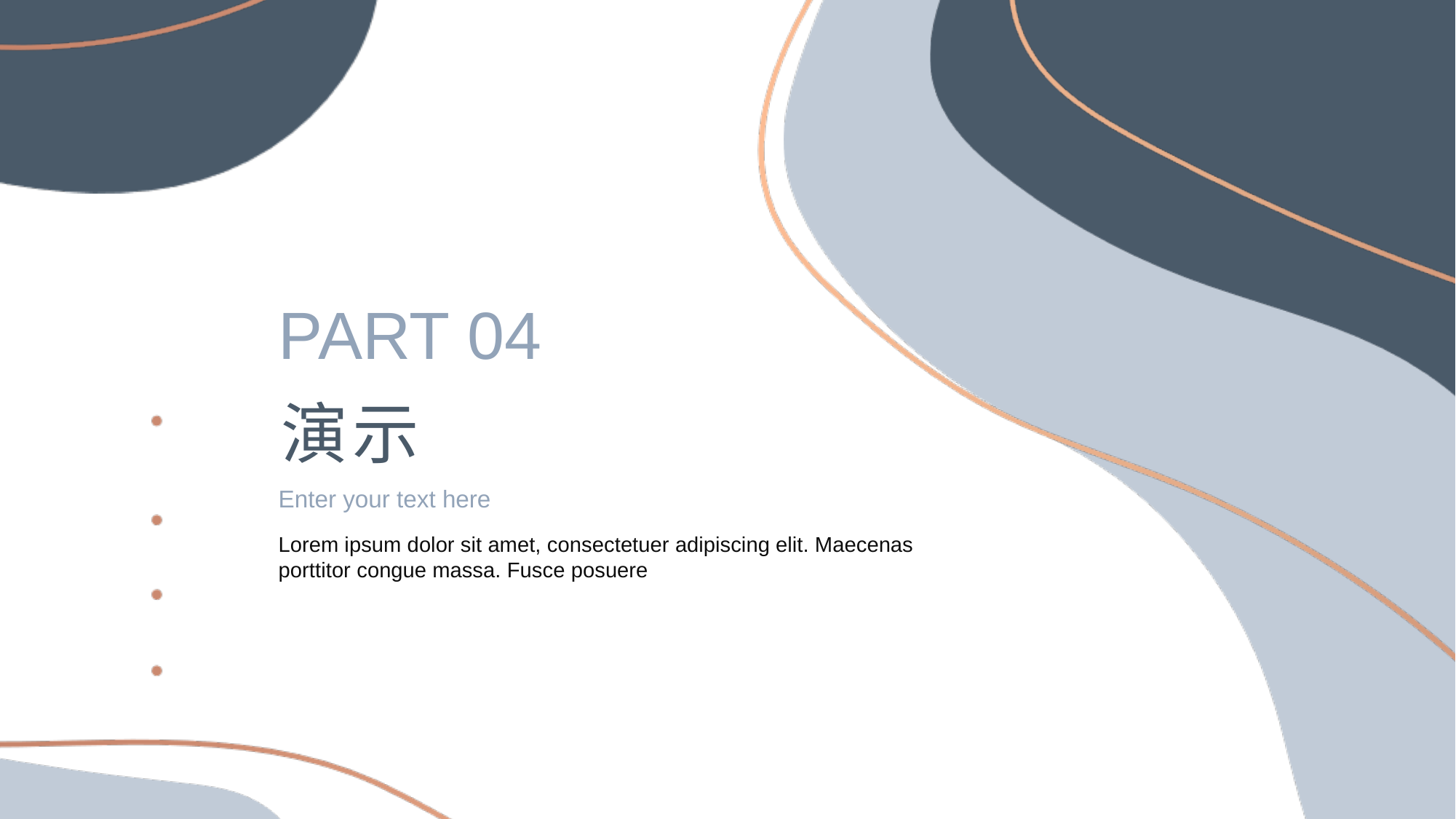

PART 04
演示
Enter your text here
Lorem ipsum dolor sit amet, consectetuer adipiscing elit. Maecenas porttitor congue massa. Fusce posuere